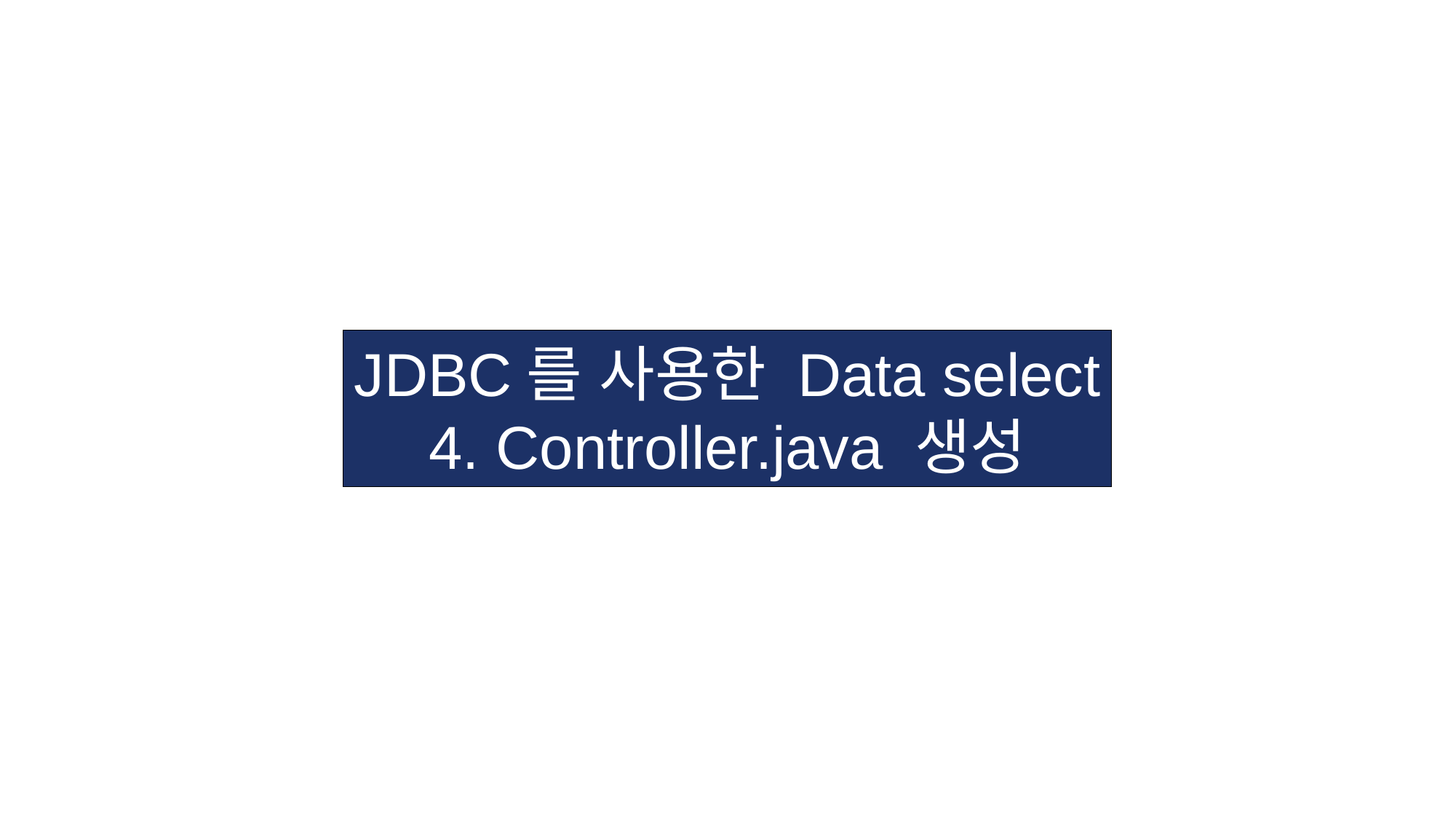

JDBC를 사용한 Data select
4. Controller.java 생성